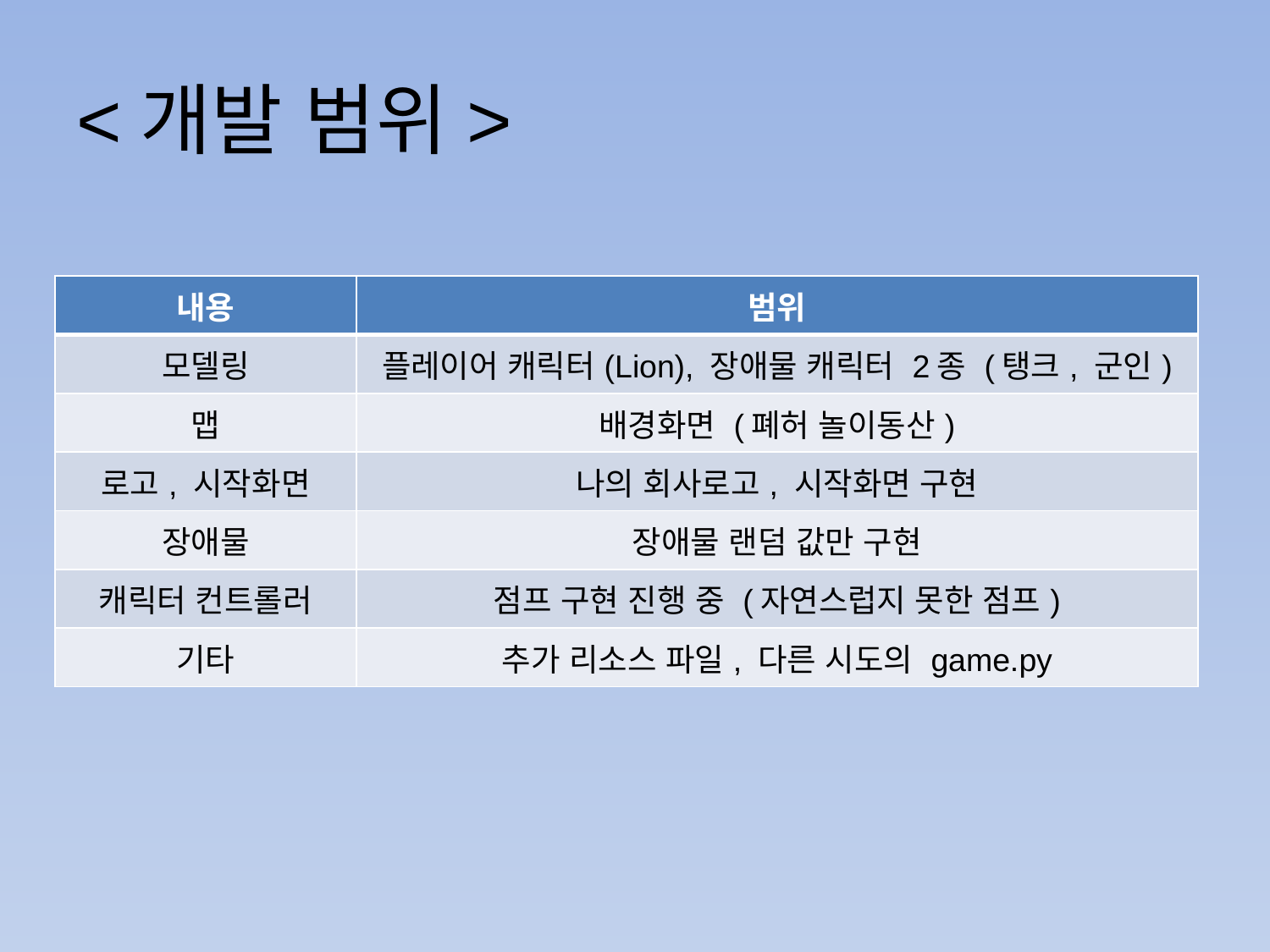

# <개발 범위>
| 내용 | 범위 |
| --- | --- |
| 모델링 | 플레이어 캐릭터(Lion), 장애물 캐릭터 2종 (탱크, 군인) |
| 맵 | 배경화면 (폐허 놀이동산) |
| 로고, 시작화면 | 나의 회사로고, 시작화면 구현 |
| 장애물 | 장애물 랜덤 값만 구현 |
| 캐릭터 컨트롤러 | 점프 구현 진행 중 (자연스럽지 못한 점프) |
| 기타 | 추가 리소스 파일, 다른 시도의 game.py |